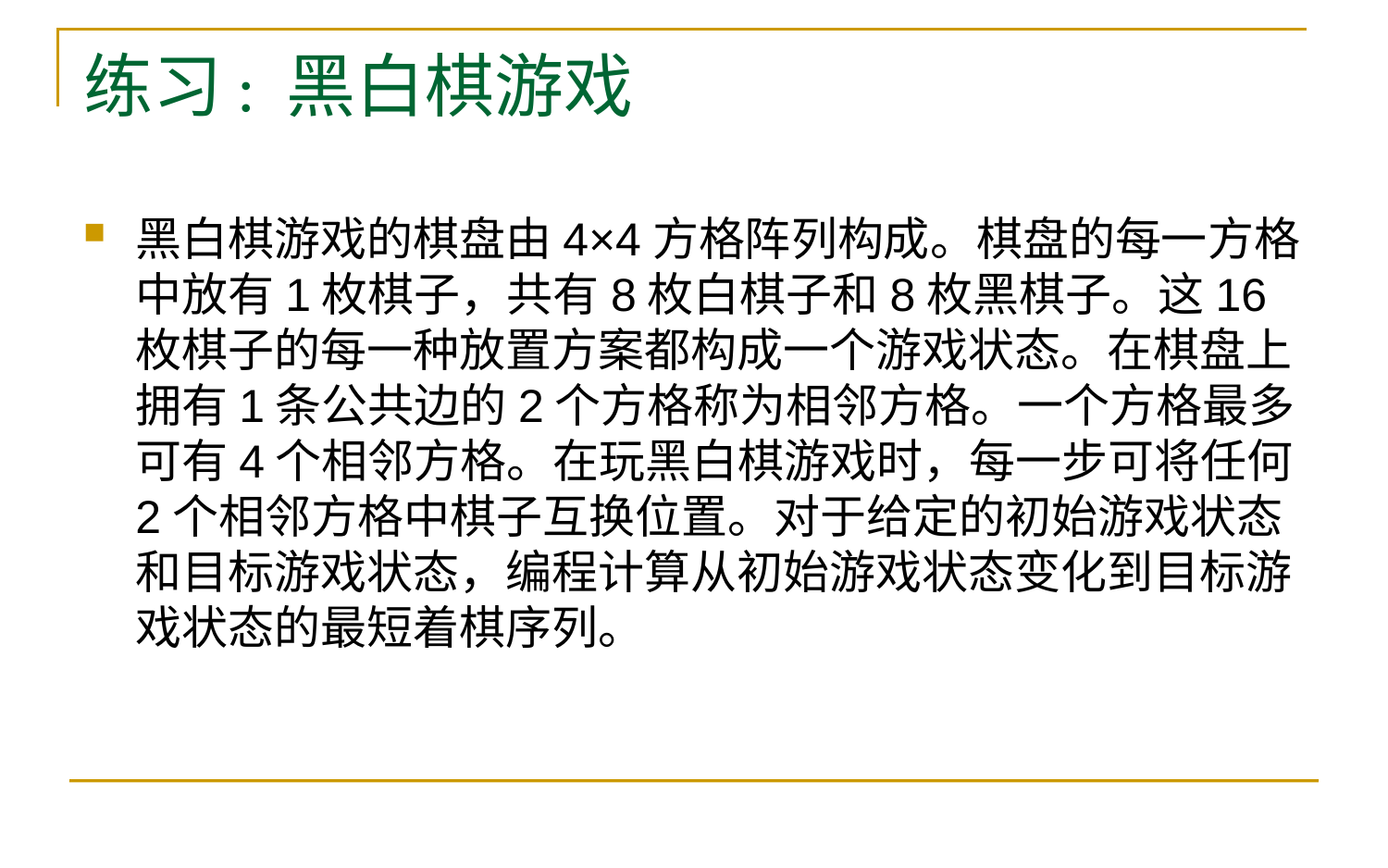

# 练习: 黑白棋游戏
黑白棋游戏的棋盘由4×4方格阵列构成。棋盘的每一方格中放有1枚棋子，共有8枚白棋子和8枚黑棋子。这16枚棋子的每一种放置方案都构成一个游戏状态。在棋盘上拥有1条公共边的2个方格称为相邻方格。一个方格最多可有4个相邻方格。在玩黑白棋游戏时，每一步可将任何2个相邻方格中棋子互换位置。对于给定的初始游戏状态和目标游戏状态，编程计算从初始游戏状态变化到目标游戏状态的最短着棋序列。